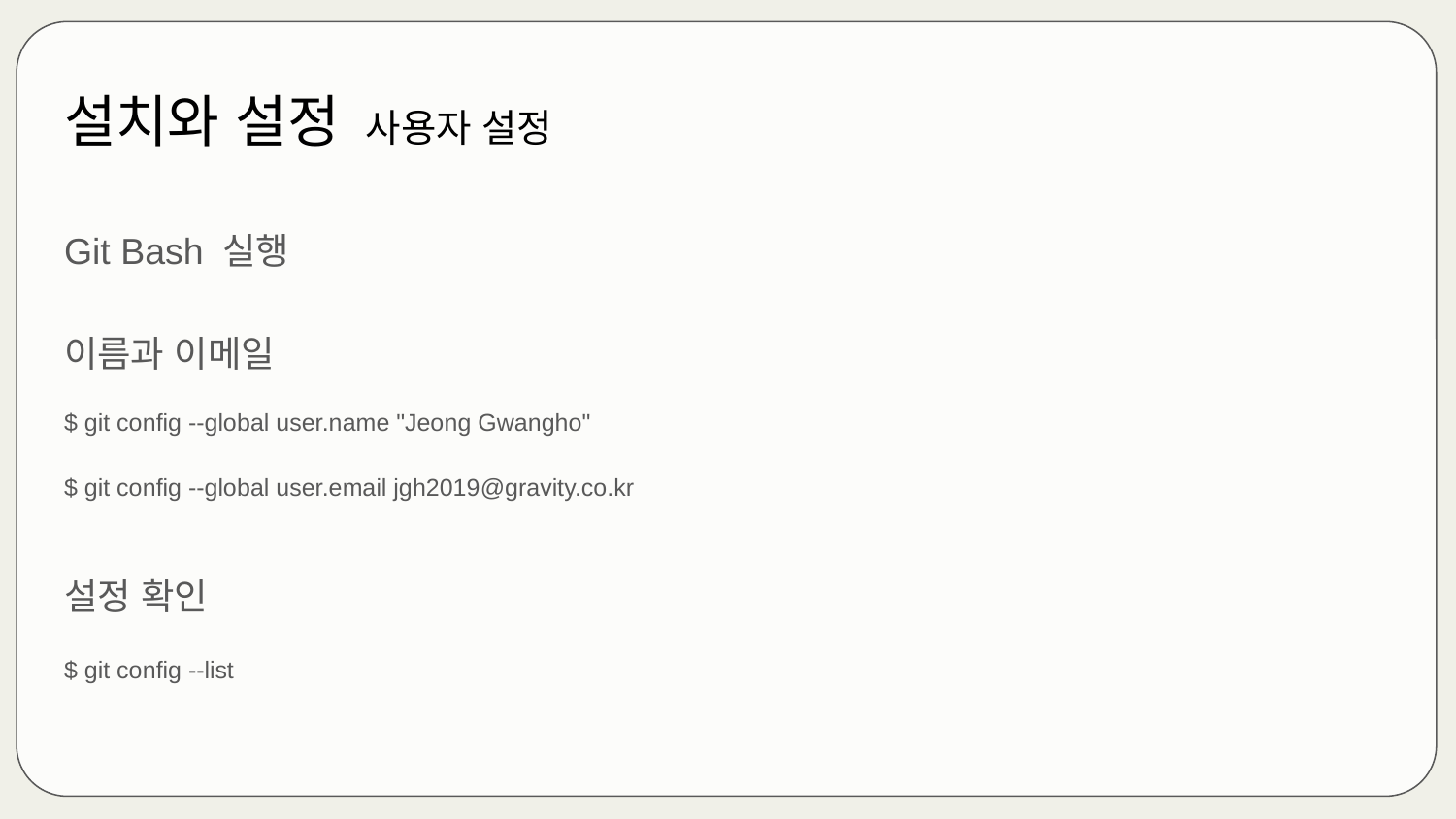

# 설치와 설정  사용자 설정
Git Bash 실행
이름과 이메일
$ git config --global user.name "Jeong Gwangho"
$ git config --global user.email jgh2019@gravity.co.kr

설정 확인
$ git config --list